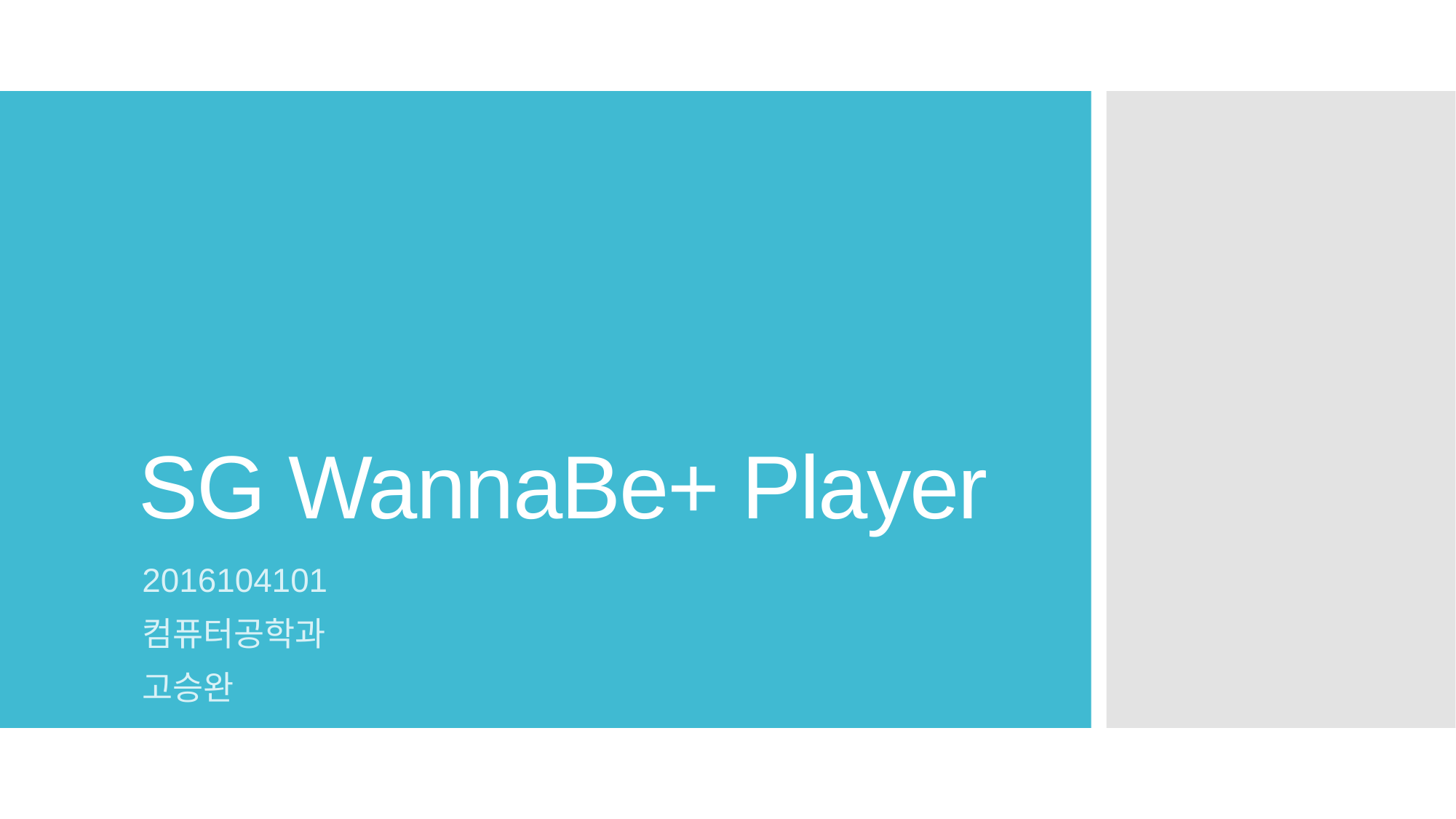

# SG WannaBe+ Player
2016104101
컴퓨터공학과
고승완